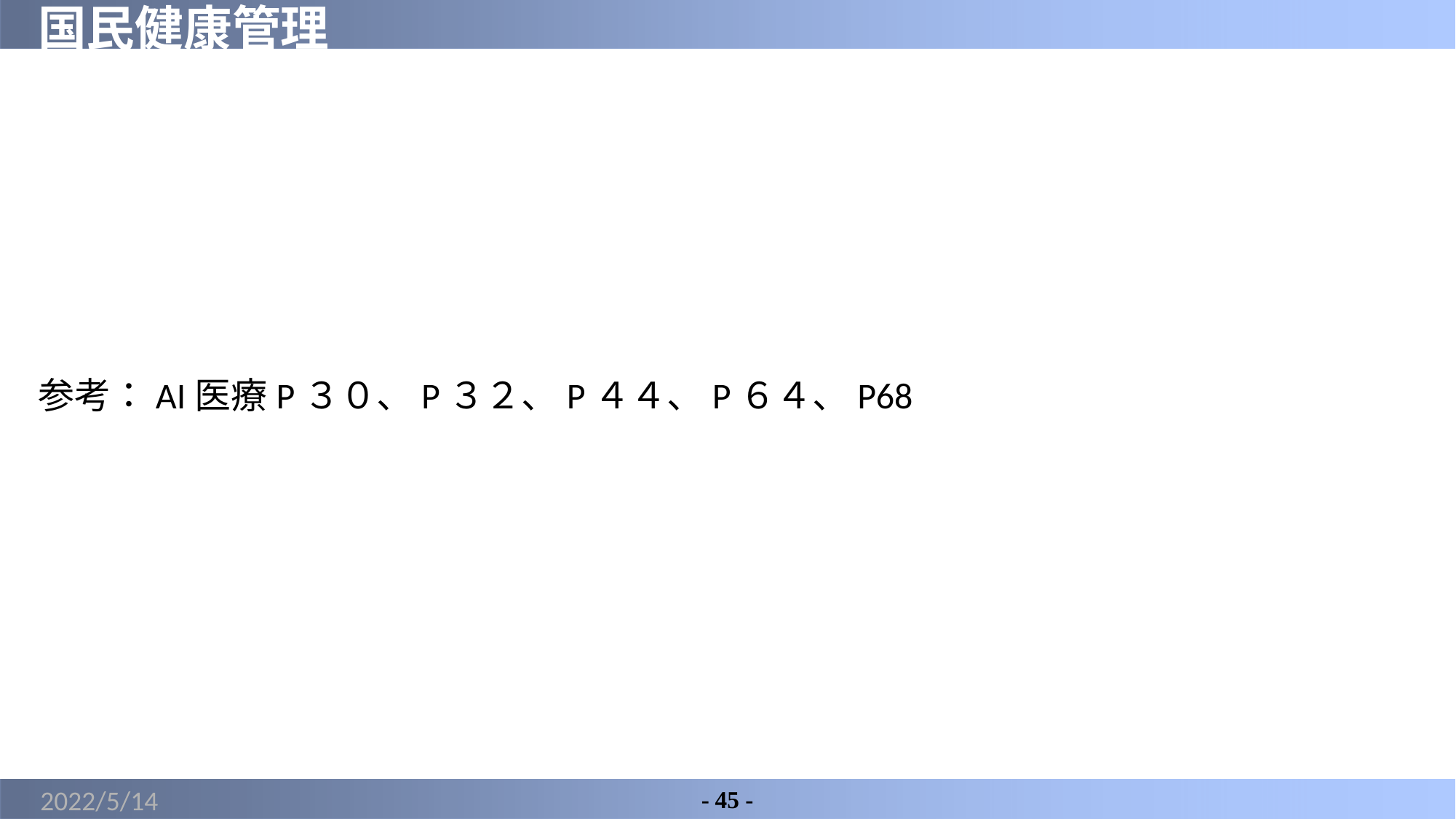

# 国民健康管理

参考：AI医療P３０、P３２、P４４、P６４、P68
2022/5/14
- 45 -